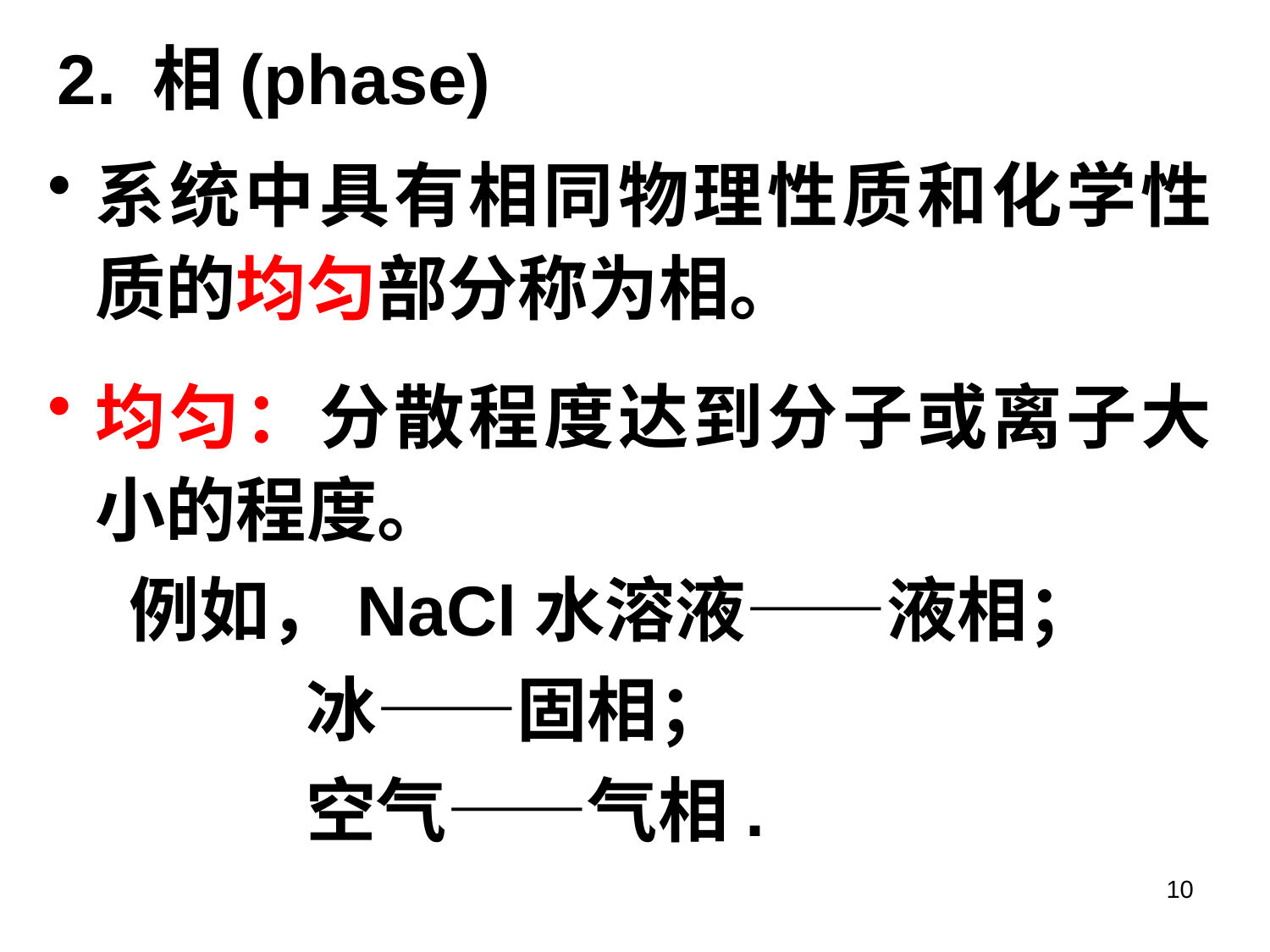

2. 相(phase)
系统中具有相同物理性质和化学性质的均匀部分称为相。
均匀：分散程度达到分子或离子大小的程度。
    例如，NaCl水溶液——液相；
               冰——固相；
               空气——气相.
10